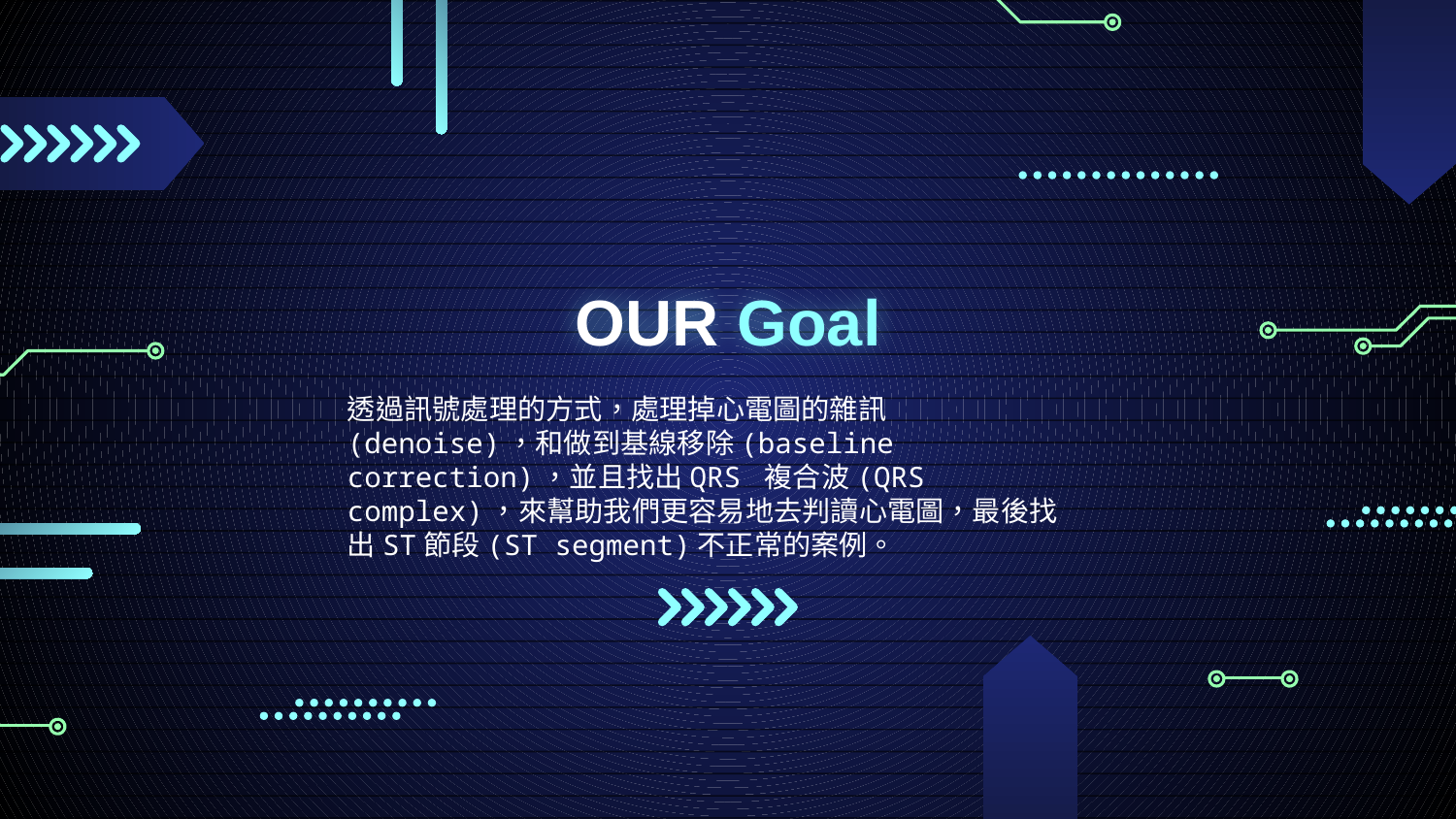

# OUR Goal
透過訊號處理的方式，處理掉心電圖的雜訊(denoise)，和做到基線移除(baseline correction)，並且找出QRS 複合波(QRS complex)，來幫助我們更容易地去判讀心電圖，最後找出ST節段(ST segment)不正常的案例。